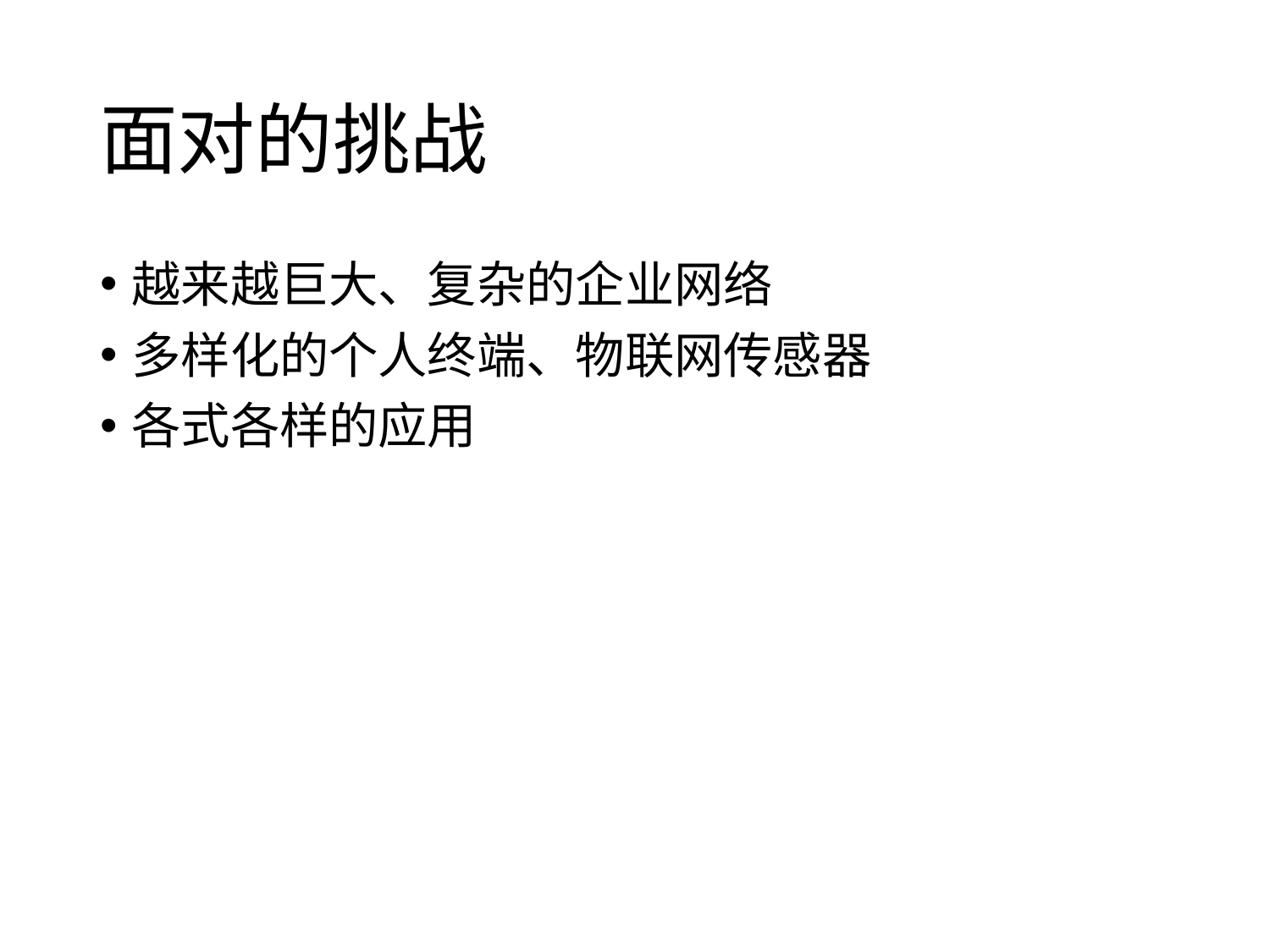

# 面对的挑战
越来越巨大、复杂的企业网络
多样化的个人终端、物联网传感器
各式各样的应用